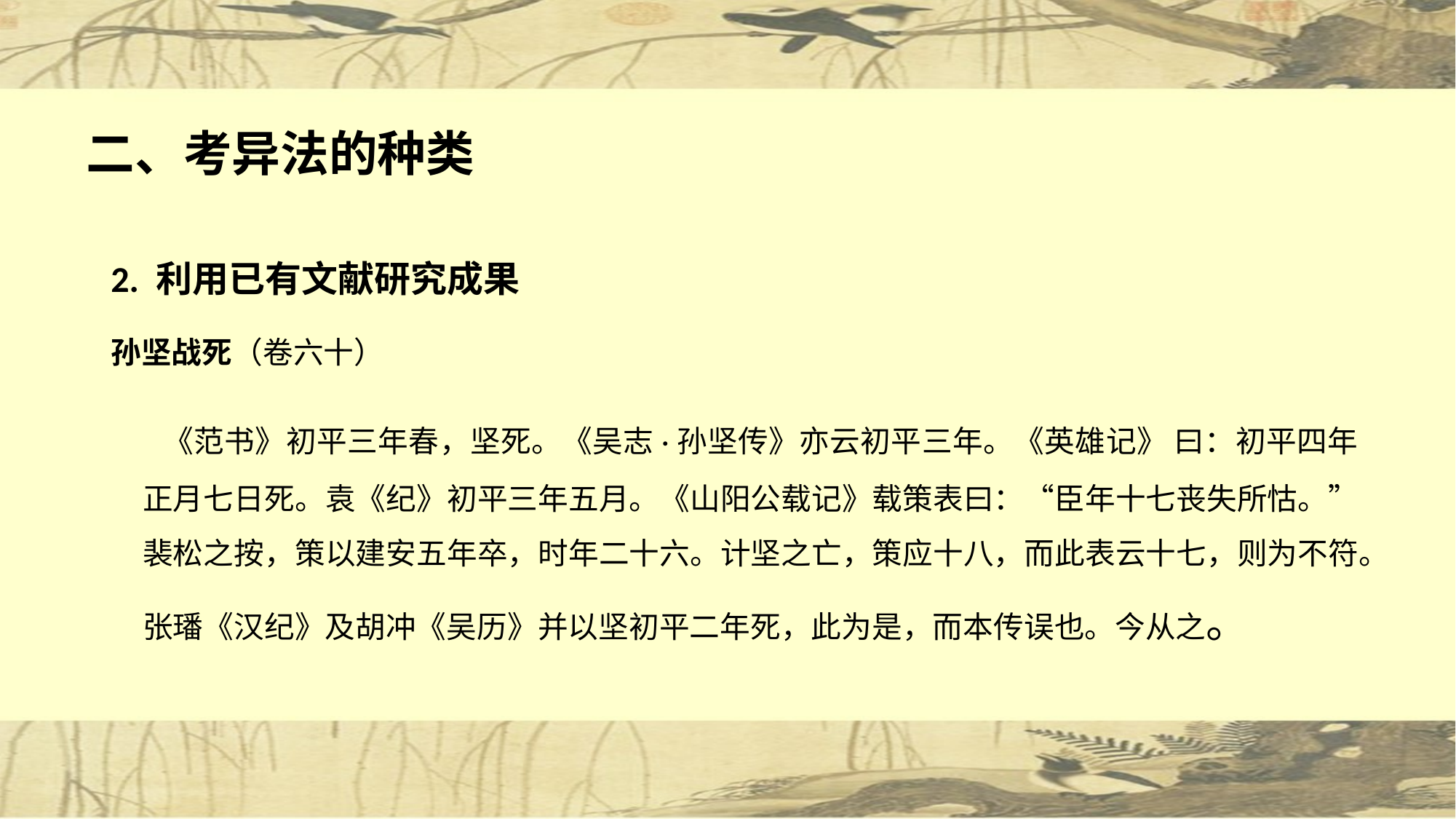

二、考异法的种类
2. 利用已有文献研究成果
孙坚战死（卷六十）
 《范书》初平三年春，坚死。《吴志·孙坚传》亦云初平三年。《英雄记》 曰：初平四年正月七日死。袁《纪》初平三年五月。《山阳公载记》载策表曰：“臣年十七丧失所怙。”裴松之按，策以建安五年卒，时年二十六。计坚之亡，策应十八，而此表云十七，则为不符。张璠《汉纪》及胡冲《吴历》并以坚初平二年死，此为是，而本传误也。今从之。